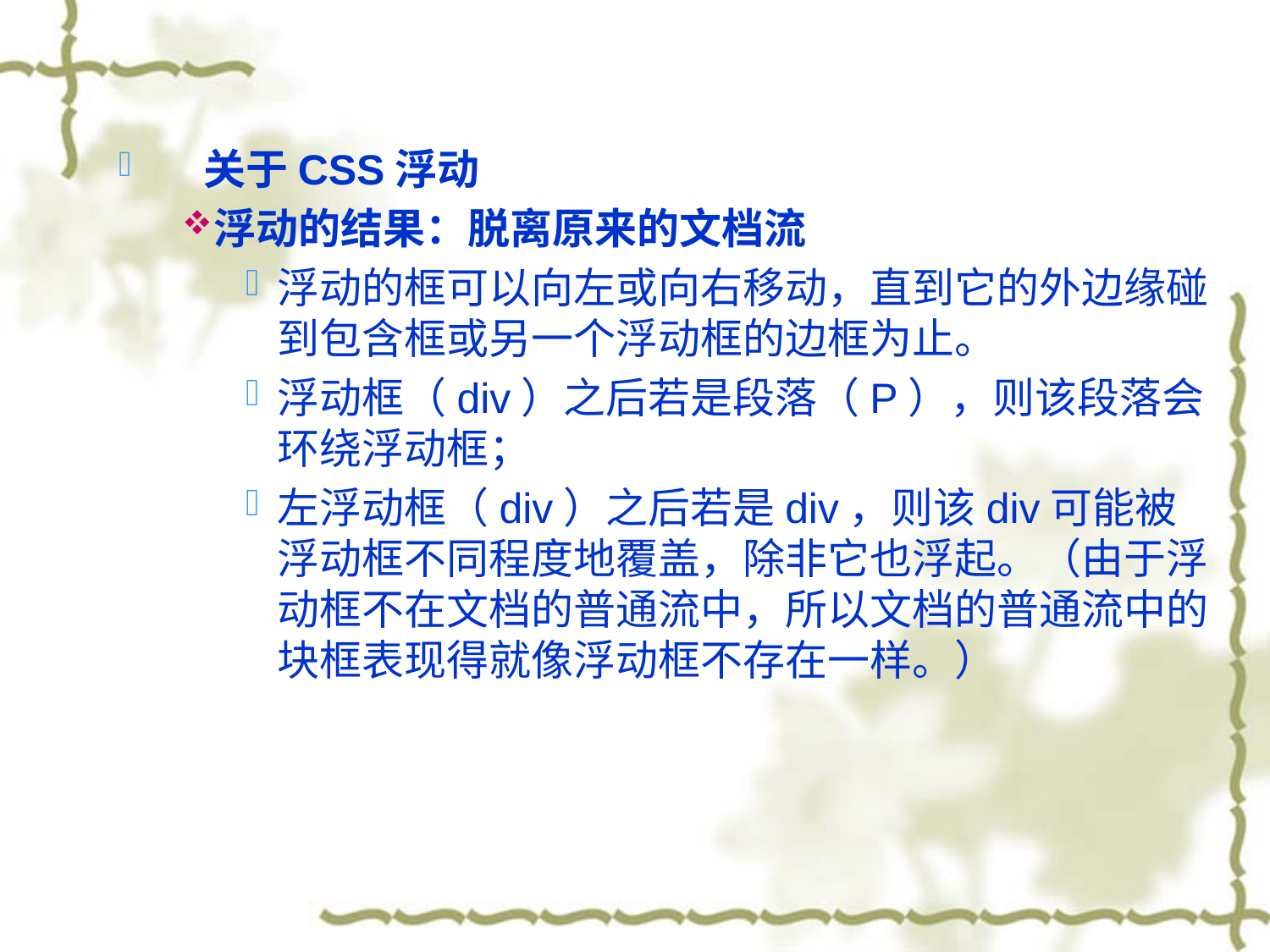

关于CSS浮动
浮动的结果：脱离原来的文档流
浮动的框可以向左或向右移动，直到它的外边缘碰到包含框或另一个浮动框的边框为止。
浮动框（div）之后若是段落（P），则该段落会环绕浮动框；
左浮动框（div）之后若是div，则该div可能被浮动框不同程度地覆盖，除非它也浮起。（由于浮动框不在文档的普通流中，所以文档的普通流中的块框表现得就像浮动框不存在一样。）